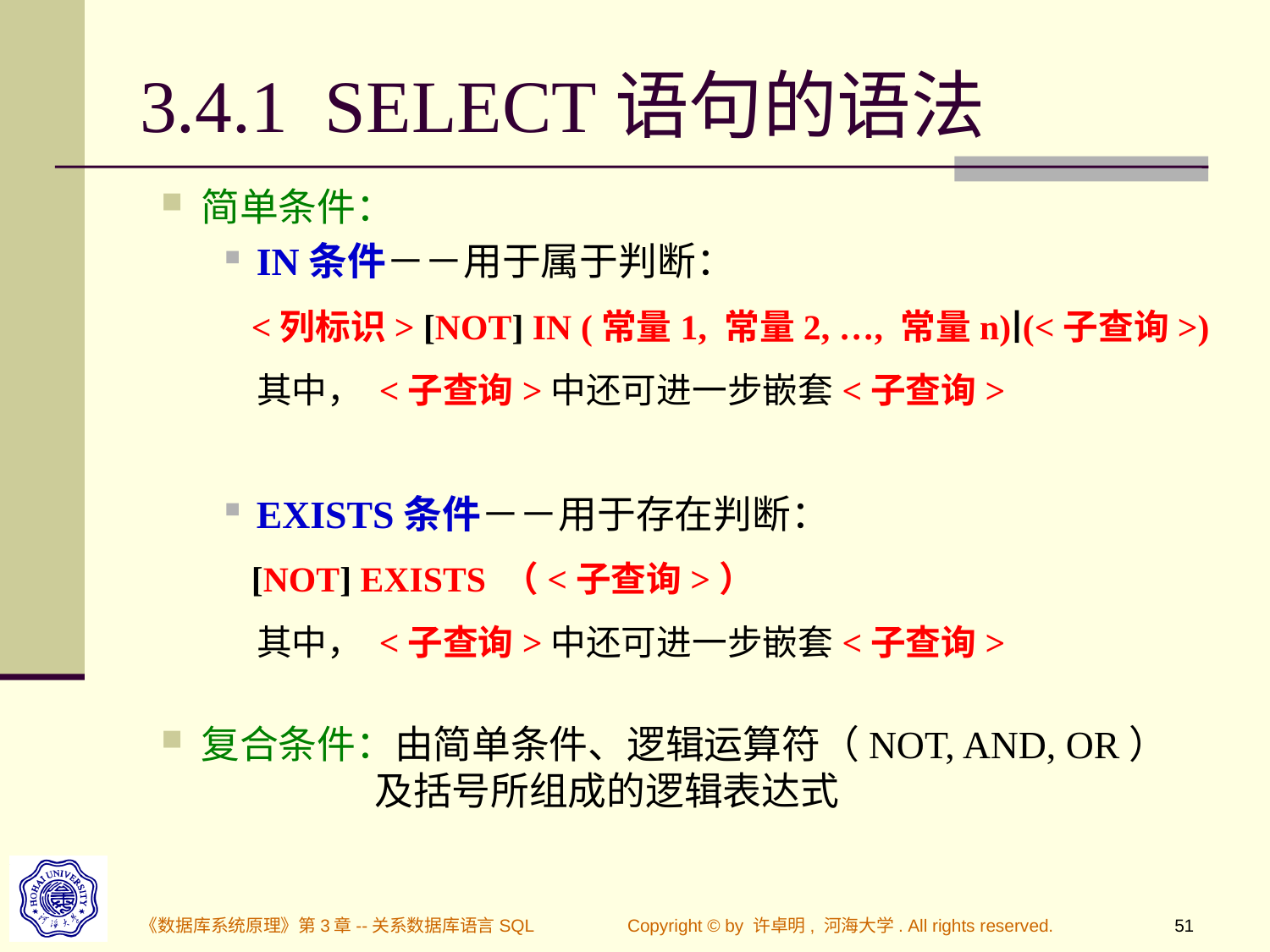

# 3.4.1  SELECT语句的语法
简单条件：
IN条件－－用于属于判断：
   <列标识> [NOT] IN (常量1, 常量2, …, 常量n)∣(<子查询>)
   其中， <子查询>中还可进一步嵌套<子查询>

EXISTS条件－－用于存在判断：
   [NOT] EXISTS （<子查询>）
   其中， <子查询>中还可进一步嵌套<子查询>

复合条件：由简单条件、逻辑运算符（NOT, AND, OR）
                    及括号所组成的逻辑表达式
《数据库系统原理》第3章--关系数据库语言SQL
Copyright © by 许卓明, 河海大学. All rights reserved.
51